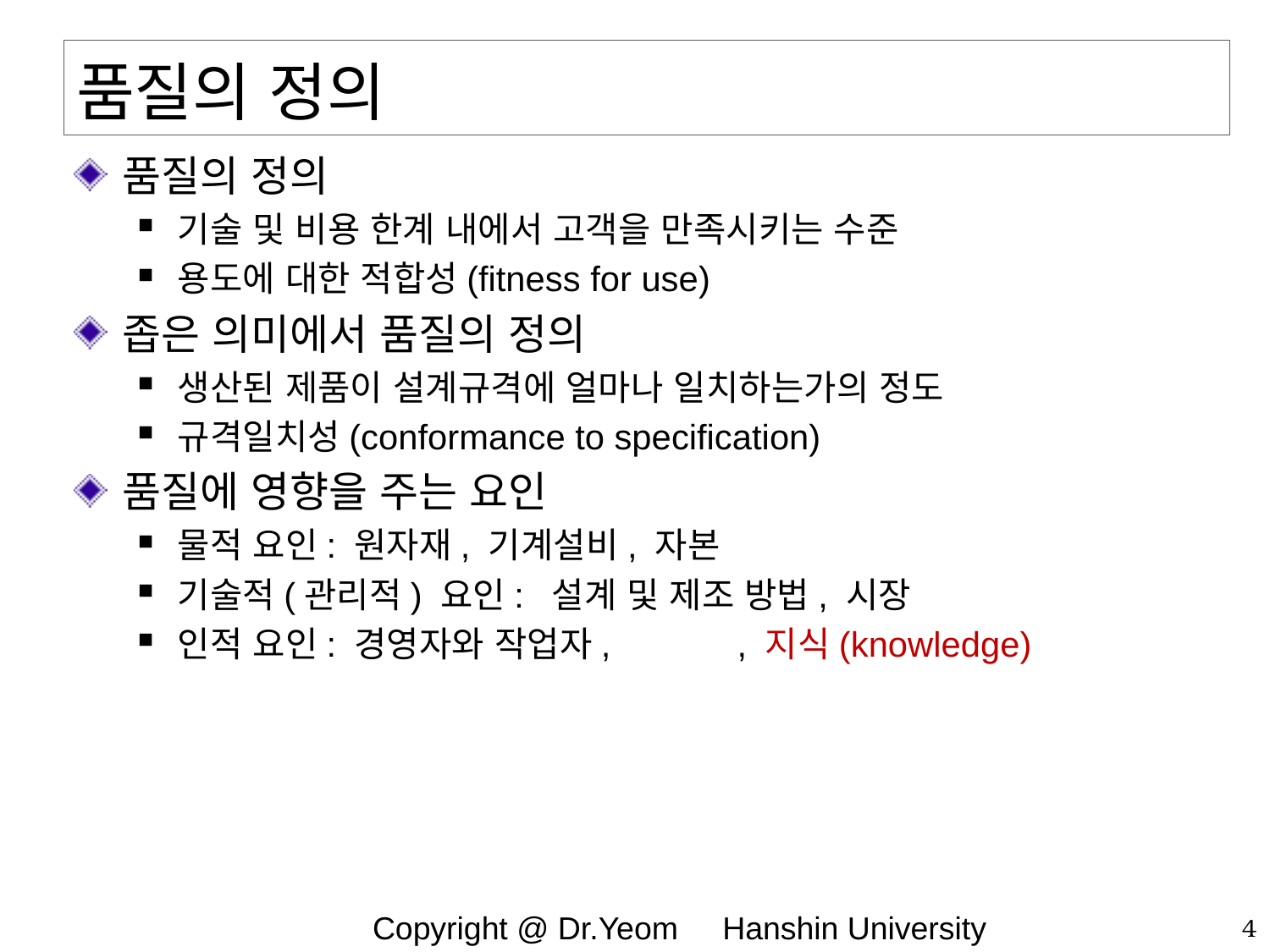

# 품질의 정의
품질의 정의
기술 및 비용 한계 내에서 고객을 만족시키는 수준
용도에 대한 적합성(fitness for use)
좁은 의미에서 품질의 정의
생산된 제품이 설계규격에 얼마나 일치하는가의 정도
규격일치성(conformance to specification)
품질에 영향을 주는 요인
물적 요인: 원자재, 기계설비, 자본
기술적(관리적) 요인:  설계 및 제조 방법, 시장
인적 요인: 경영자와 작업자,             , 지식(knowledge)

4